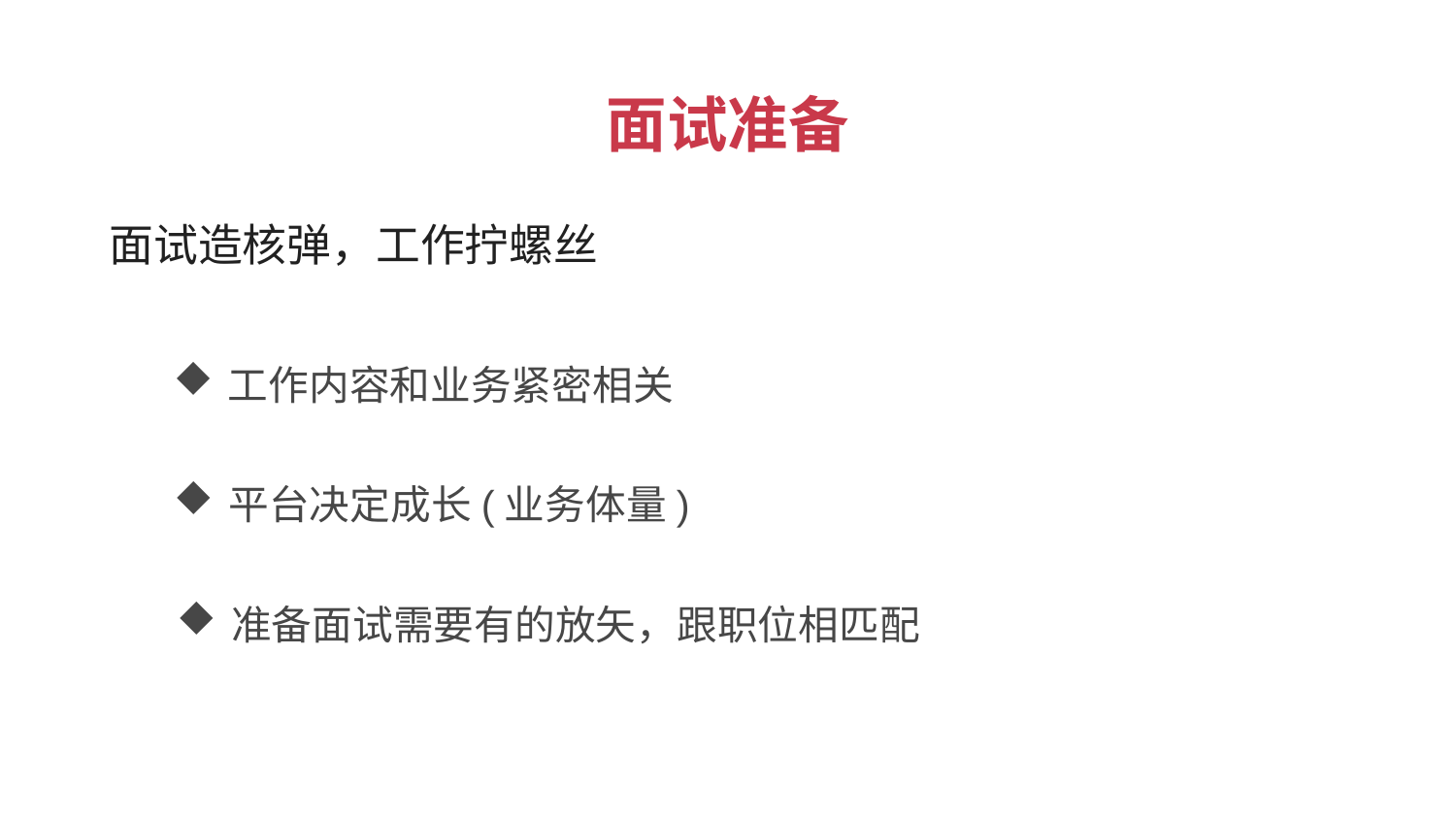

面试准备
 面试造核弹，工作拧螺丝
工作内容和业务紧密相关
平台决定成长(业务体量)
准备面试需要有的放矢，跟职位相匹配